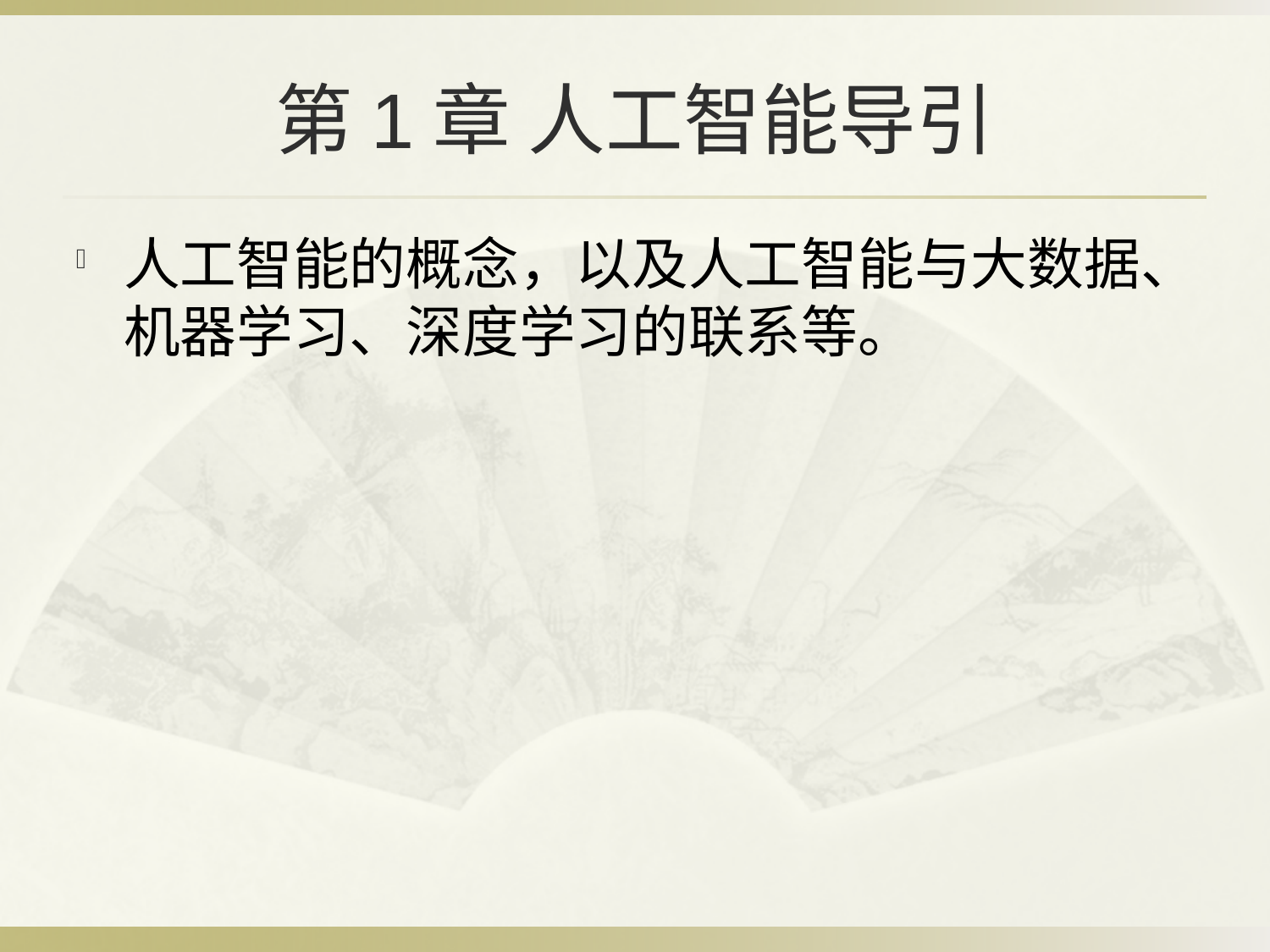

# 第1章 人工智能导引
人工智能的概念，以及人工智能与大数据、机器学习、深度学习的联系等。